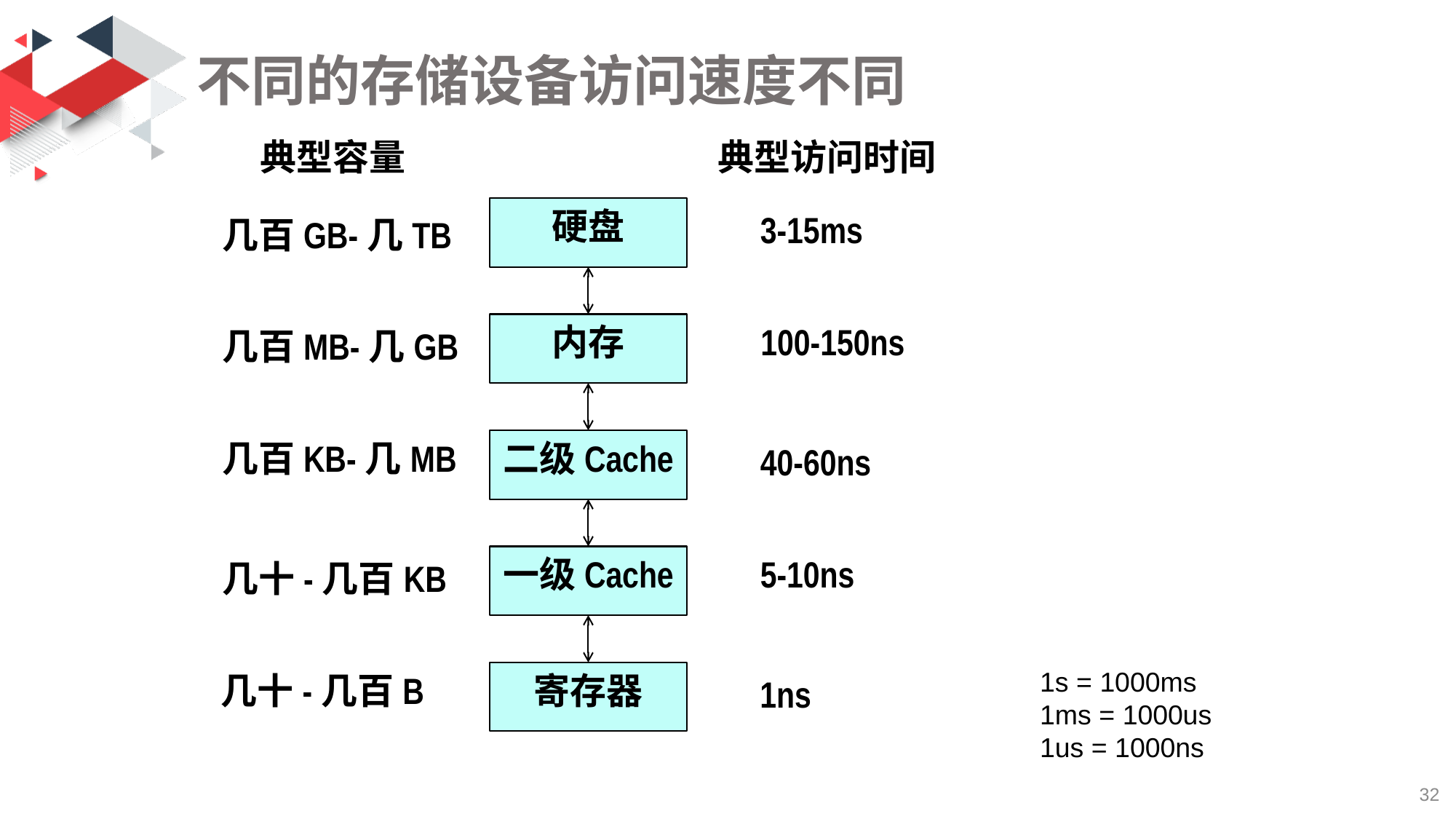

# 不同的存储设备访问速度不同
典型容量
典型访问时间
硬盘
3-15ms
几百GB-几TB
100-150ns
内存
几百MB-几GB
几百KB-几MB
二级Cache
40-60ns
5-10ns
一级Cache
几十-几百KB
　　1s = 1000ms
　　1ms = 1000us
　　1us = 1000ns
几十-几百B
寄存器
1ns
32